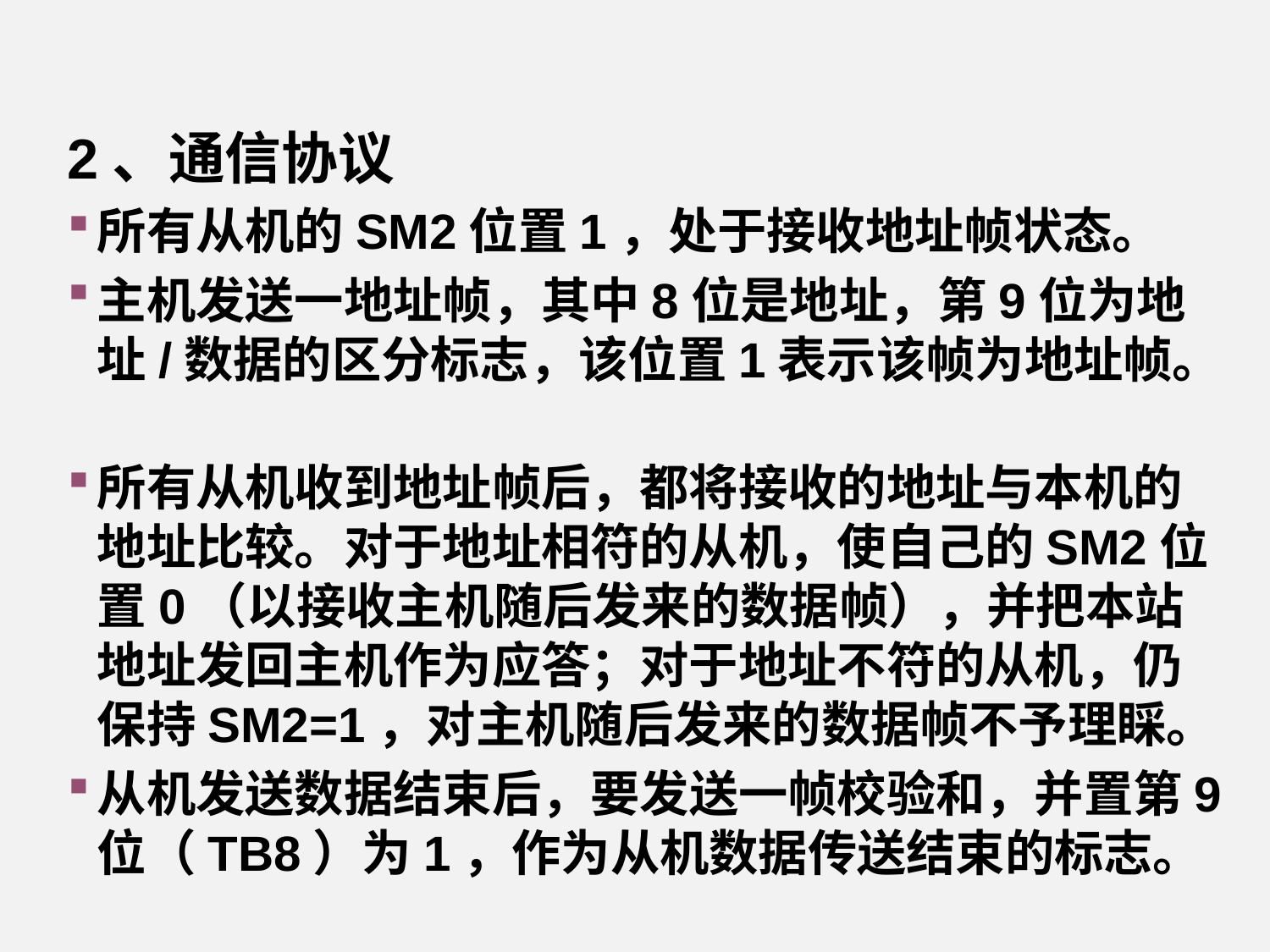

2、通信协议
所有从机的SM2位置1，处于接收地址帧状态。
主机发送一地址帧，其中8位是地址，第9位为地址/数据的区分标志，该位置1表示该帧为地址帧。
所有从机收到地址帧后，都将接收的地址与本机的地址比较。对于地址相符的从机，使自己的SM2位置0（以接收主机随后发来的数据帧），并把本站地址发回主机作为应答；对于地址不符的从机，仍保持SM2=1，对主机随后发来的数据帧不予理睬。
从机发送数据结束后，要发送一帧校验和，并置第9位（TB8）为1，作为从机数据传送结束的标志。